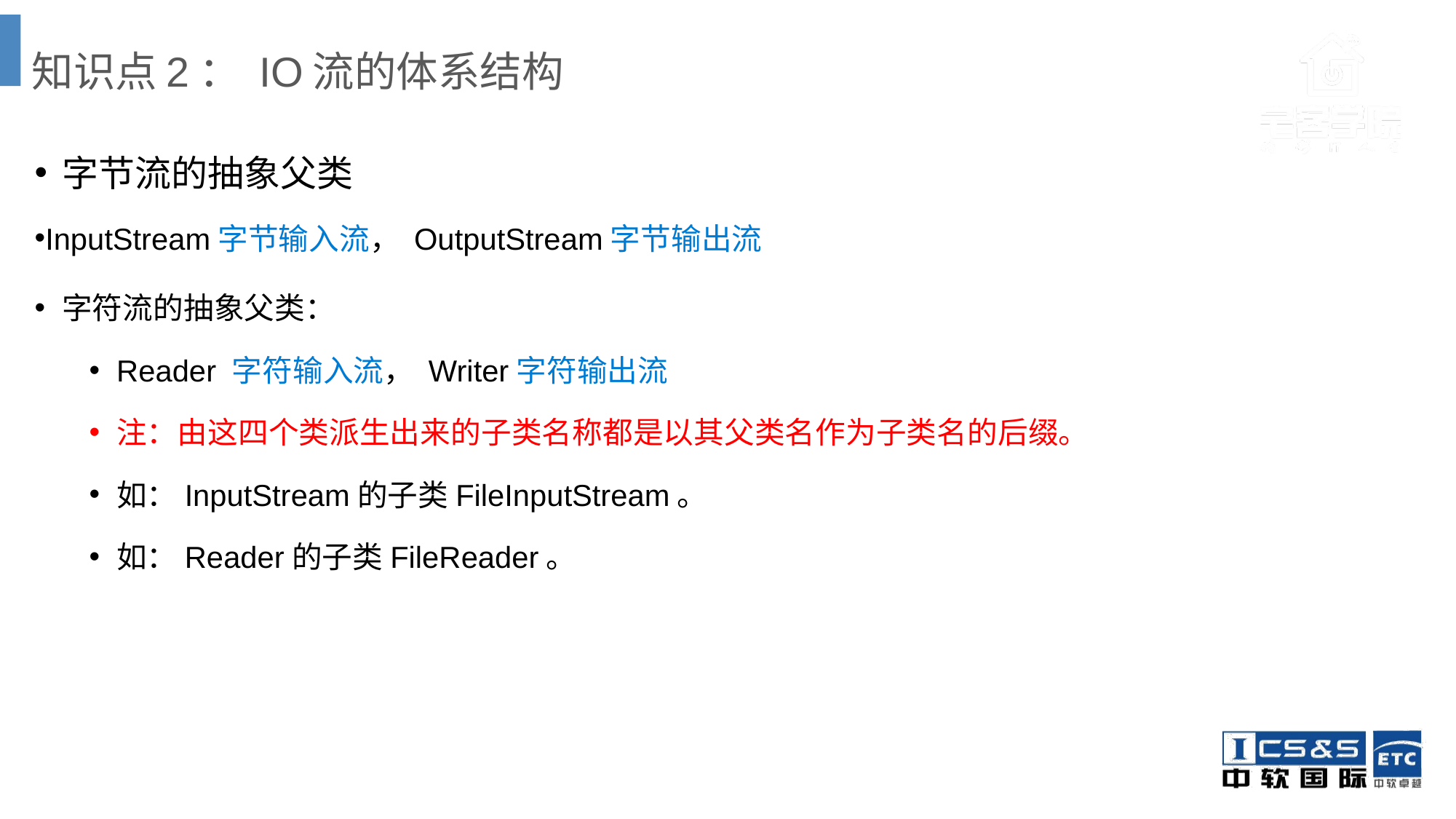

# 知识点2： IO流的体系结构
字节流的抽象父类
InputStream字节输入流， OutputStream字节输出流
字符流的抽象父类：
Reader 字符输入流， Writer字符输出流
注：由这四个类派生出来的子类名称都是以其父类名作为子类名的后缀。
如：InputStream的子类FileInputStream。
如：Reader的子类FileReader。